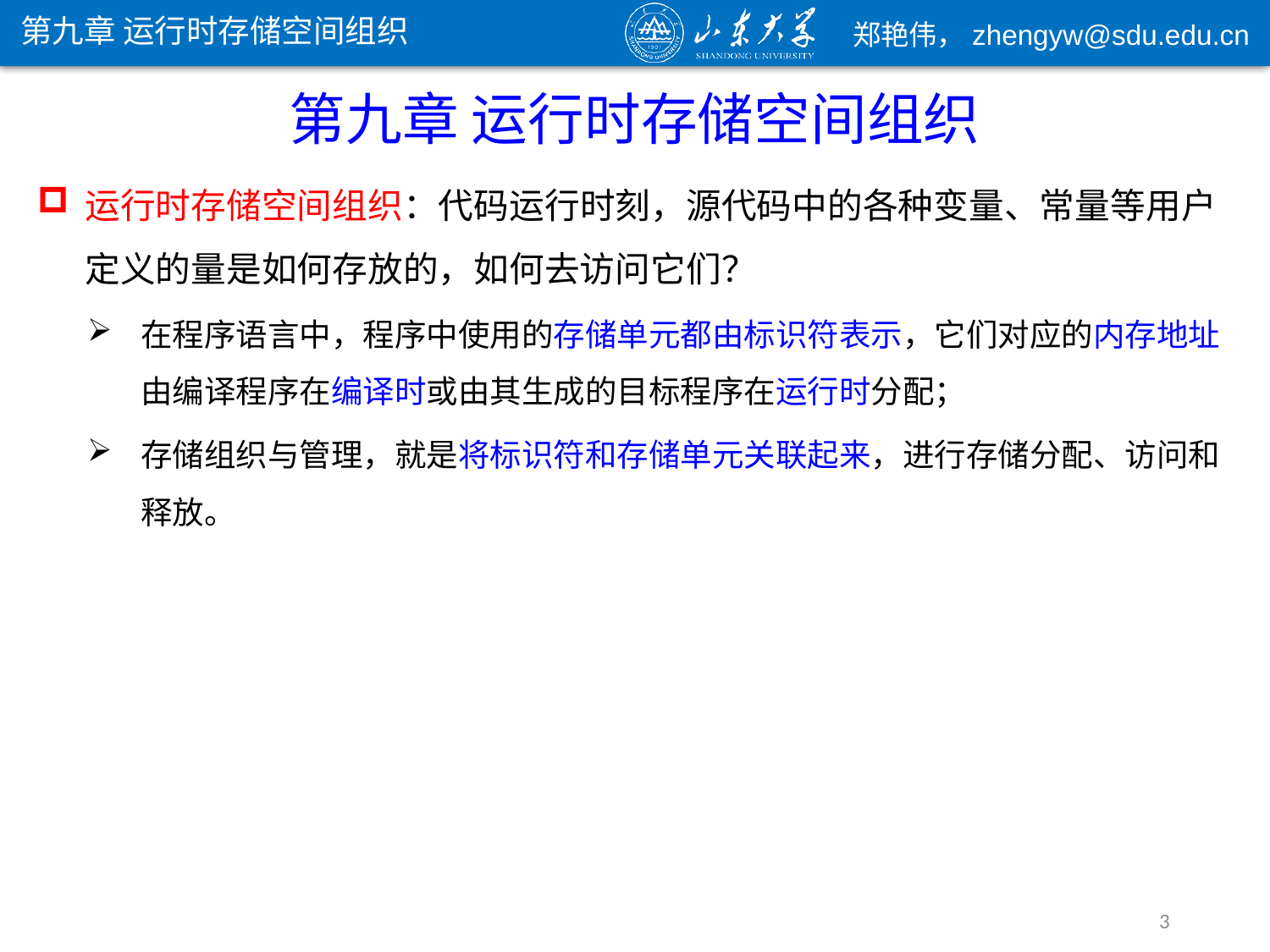

第九章 运行时存储空间组织
第九章 运行时存储空间组织
运行时存储空间组织：代码运行时刻，源代码中的各种变量、常量等用户定义的量是如何存放的，如何去访问它们？
在程序语言中，程序中使用的存储单元都由标识符表示，它们对应的内存地址由编译程序在编译时或由其生成的目标程序在运行时分配；
存储组织与管理，就是将标识符和存储单元关联起来，进行存储分配、访问和释放。
3